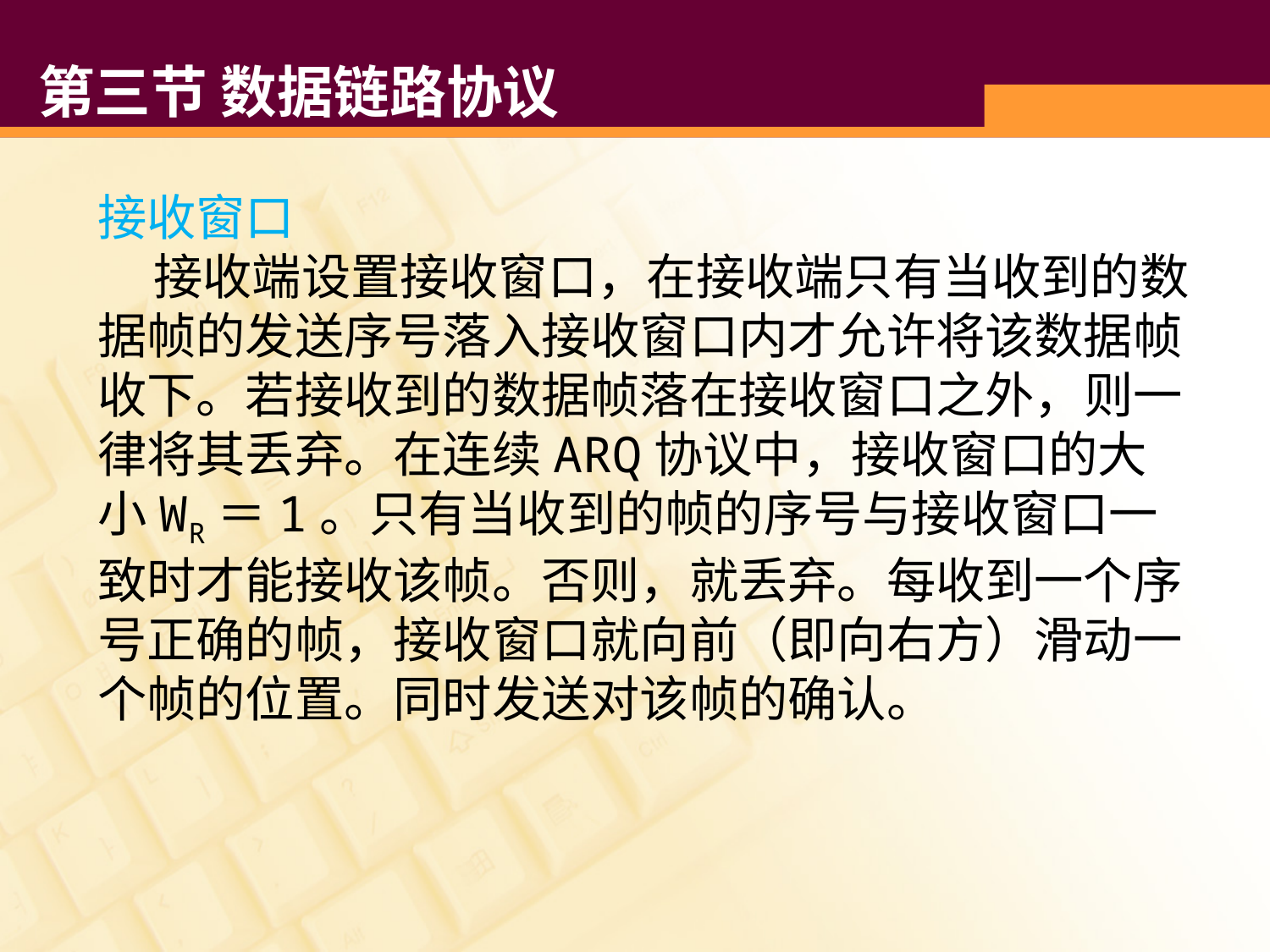

# 第三节 数据链路协议
接收窗口
    接收端设置接收窗口，在接收端只有当收到的数据帧的发送序号落入接收窗口内才允许将该数据帧收下。若接收到的数据帧落在接收窗口之外，则一律将其丢弃。在连续ARQ协议中，接收窗口的大小WR＝1。只有当收到的帧的序号与接收窗口一致时才能接收该帧。否则，就丢弃。每收到一个序号正确的帧，接收窗口就向前（即向右方）滑动一个帧的位置。同时发送对该帧的确认。